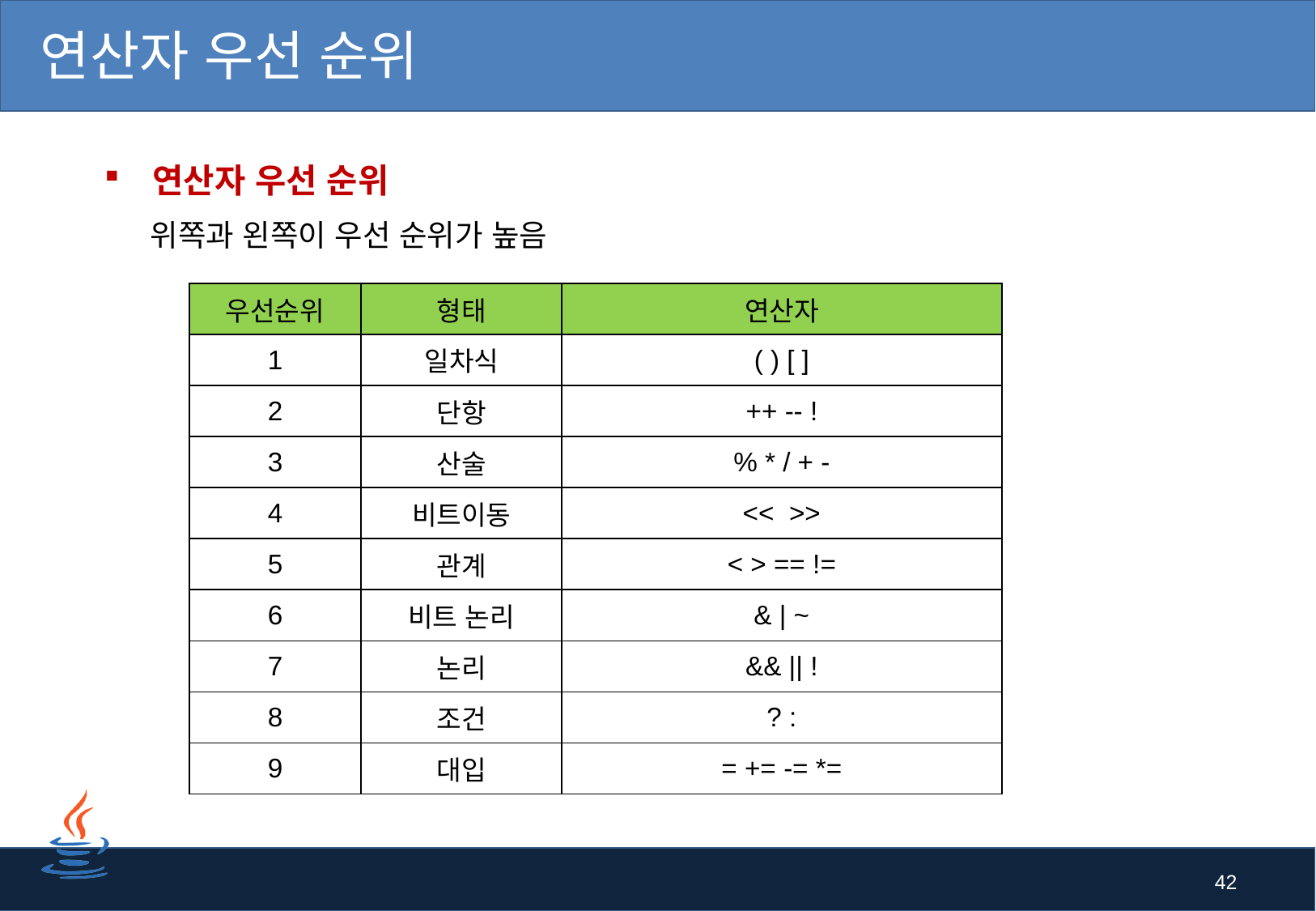

# 연산자 우선 순위
 연산자 우선 순위
    위쪽과 왼쪽이 우선 순위가 높음

| 우선순위 | 형태 | 연산자 |
| --- | --- | --- |
| 1 | 일차식 | ( ) [ ] |
| 2 | 단항 | ++ -- ! |
| 3 | 산술 | % \* / + - |
| 4 | 비트이동 | << >> |
| 5 | 관계 | < > == != |
| 6 | 비트 논리 | & | ~ |
| 7 | 논리 | && || ! |
| 8 | 조건 | ? : |
| 9 | 대입 | = += -= \*= |
42